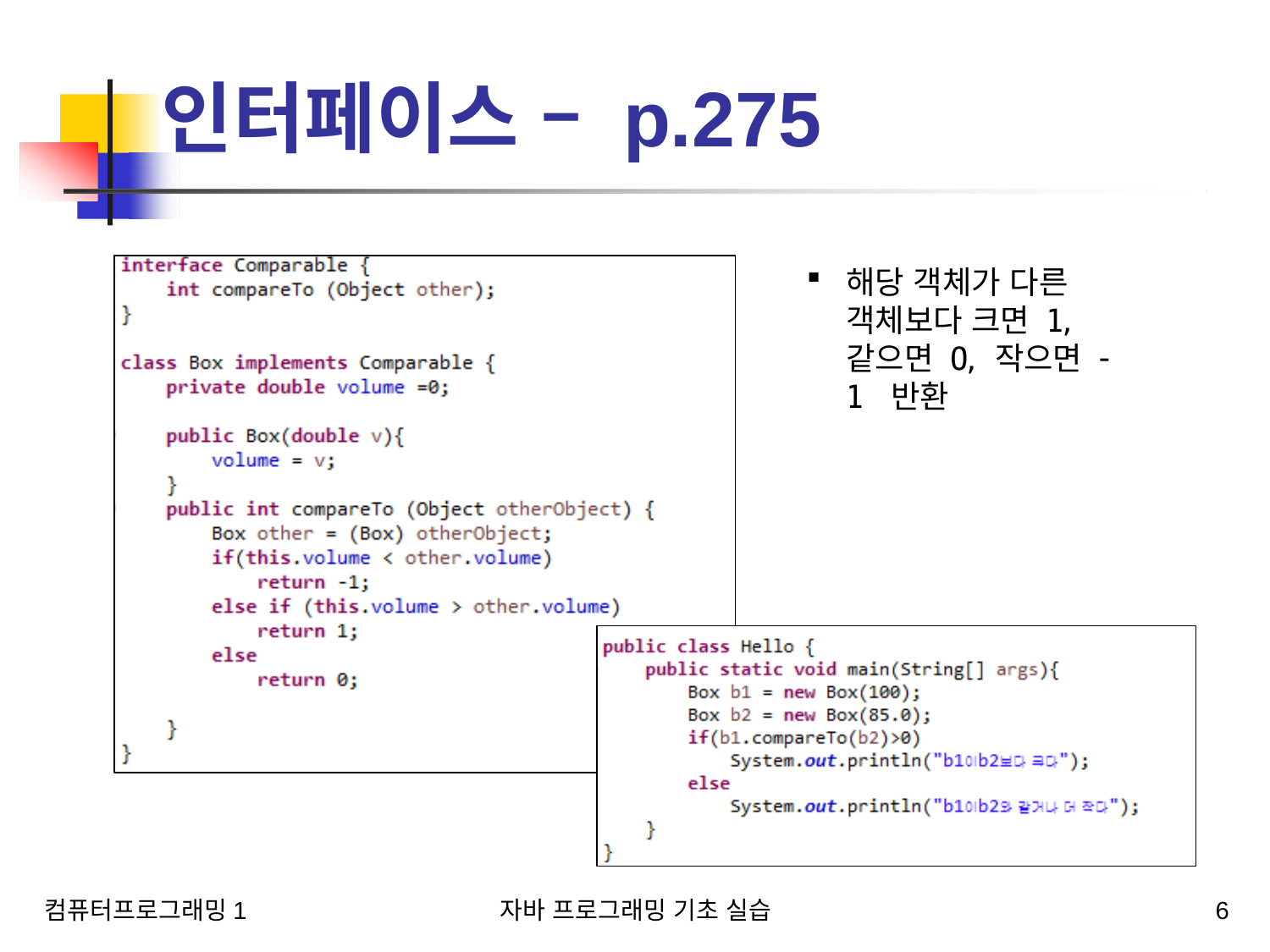

# 인터페이스 – p.275

해당 객체가 다른  객체보다 크면 1,  같으면 0, 작으면 -1  반환

컴퓨터프로그래밍1
자바 프로그래밍 기초 실습
6